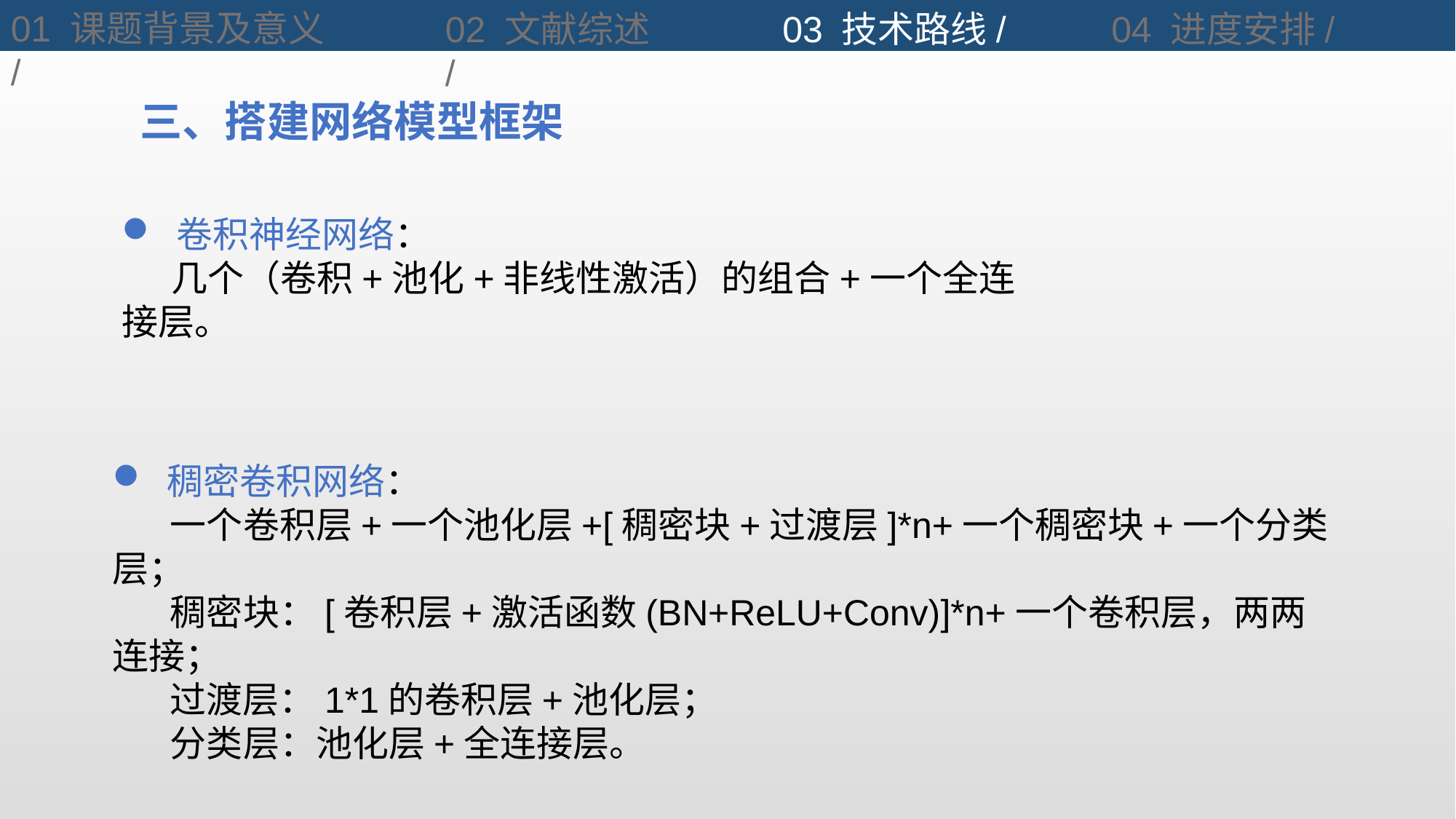

01 课题背景及意义/
02 文献综述/
03 技术路线/
04 进度安排/
三、搭建网络模型框架
卷积神经网络：
     几个（卷积+池化+非线性激活）的组合+一个全连接层。

稠密卷积网络：
      一个卷积层+一个池化层+[稠密块+过渡层]*n+一个稠密块+一个分类层；
      稠密块：[卷积层+激活函数(BN+ReLU+Conv)]*n+一个卷积层，两两连接；
      过渡层：1*1的卷积层+池化层；
      分类层：池化层+全连接层。